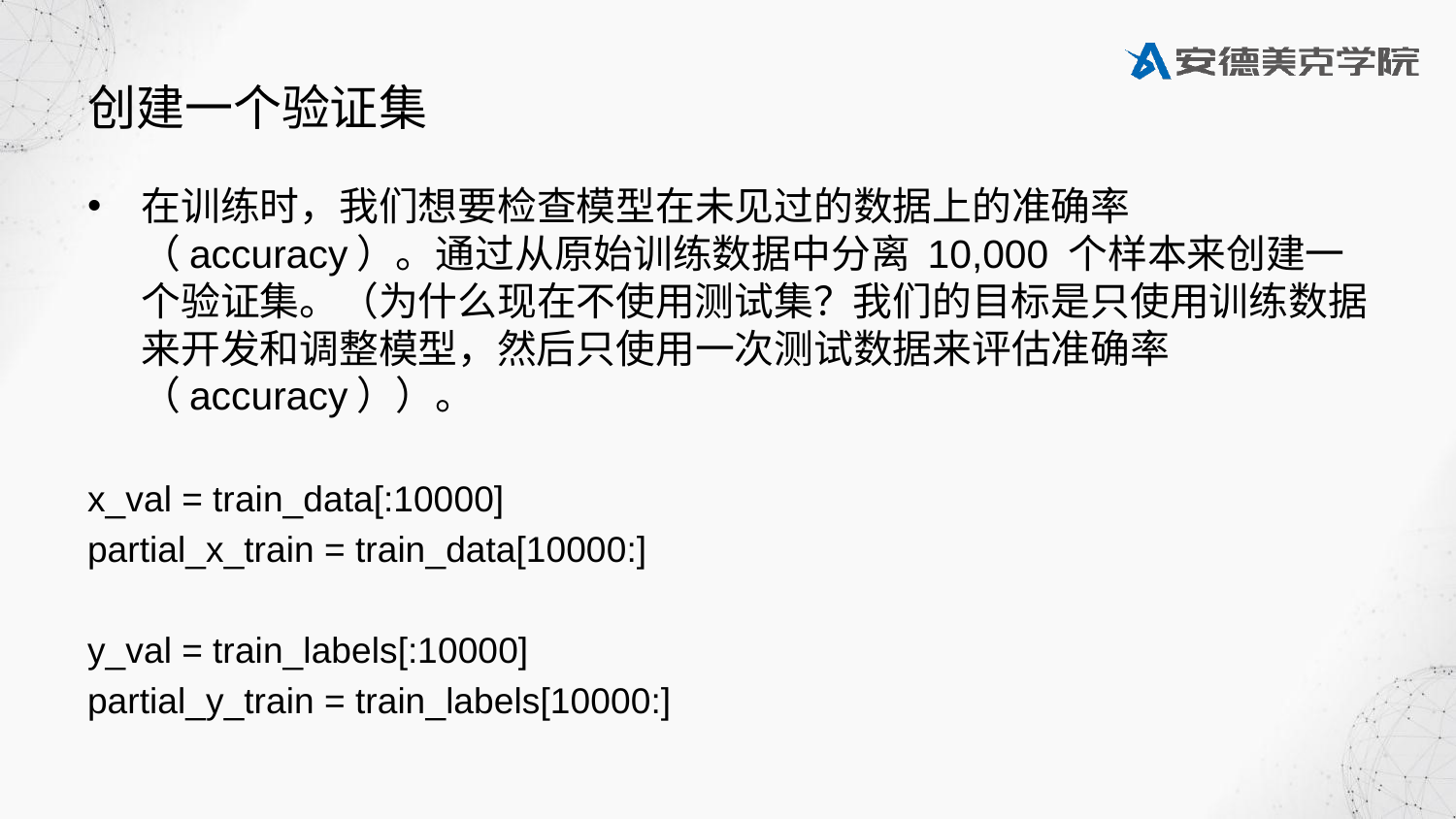

# 创建一个验证集
在训练时，我们想要检查模型在未见过的数据上的准确率（accuracy）。通过从原始训练数据中分离 10,000 个样本来创建一个验证集。（为什么现在不使用测试集？我们的目标是只使用训练数据来开发和调整模型，然后只使用一次测试数据来评估准确率（accuracy））。

x_val = train_data[:10000]
partial_x_train = train_data[10000:]

y_val = train_labels[:10000]
partial_y_train = train_labels[10000:]